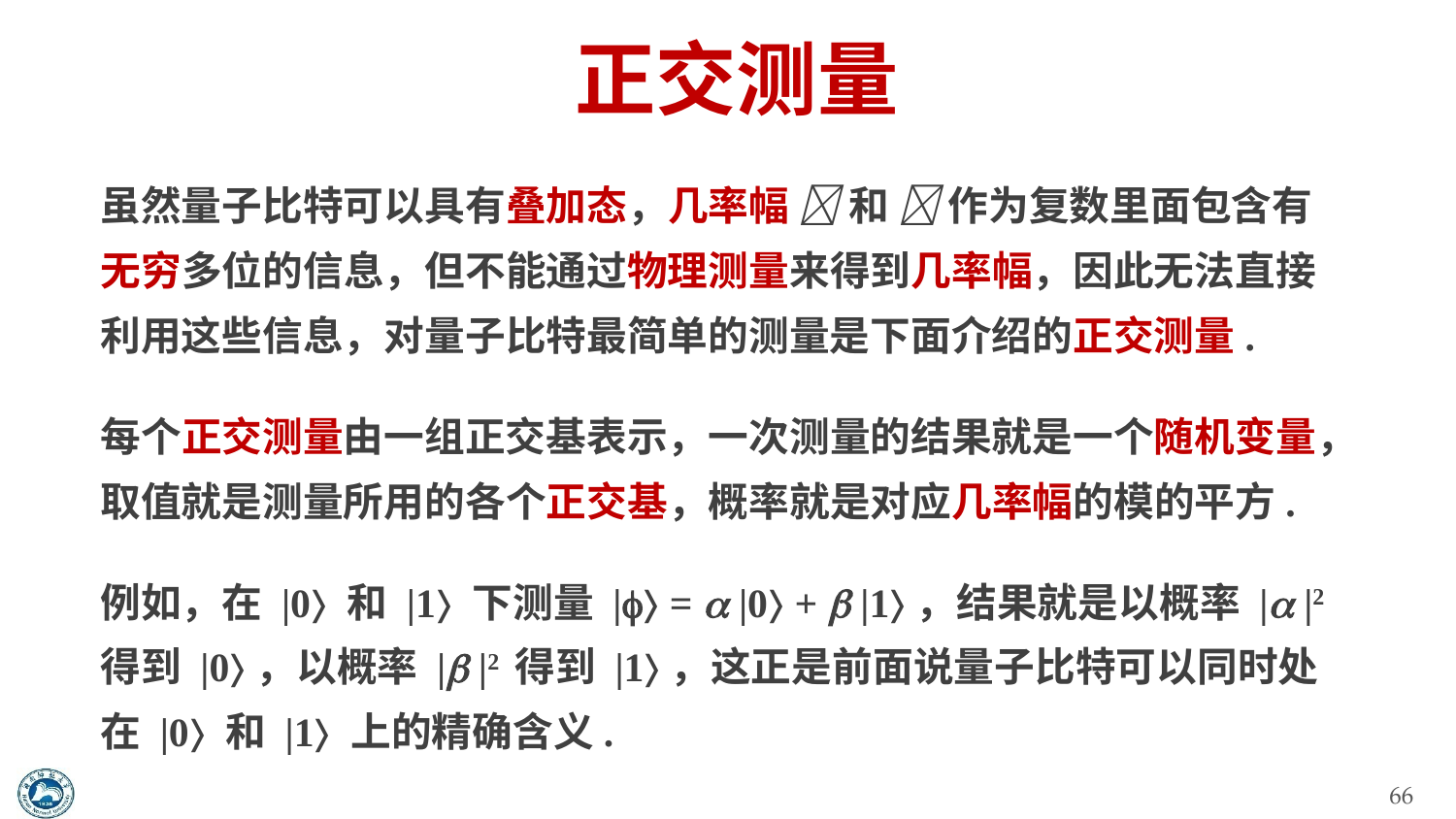

# 正交测量
虽然量子比特可以具有叠加态，几率幅 α 和 β 作为复数里面包含有无穷多位的信息，但不能通过物理测量来得到几率幅，因此无法直接利用这些信息，对量子比特最简单的测量是下面介绍的正交测量.
每个正交测量由一组正交基表示，一次测量的结果就是一个随机变量，取值就是测量所用的各个正交基，概率就是对应几率幅的模的平方.
例如，在 |0〉 和 |1〉 下测量 |φ〉 = α |0〉 + β |1〉，结果就是以概率 |α |2 得到 |0〉，以概率 |β |2 得到 |1〉，这正是前面说量子比特可以同时处在 |0〉 和 |1〉 上的精确含义.
66